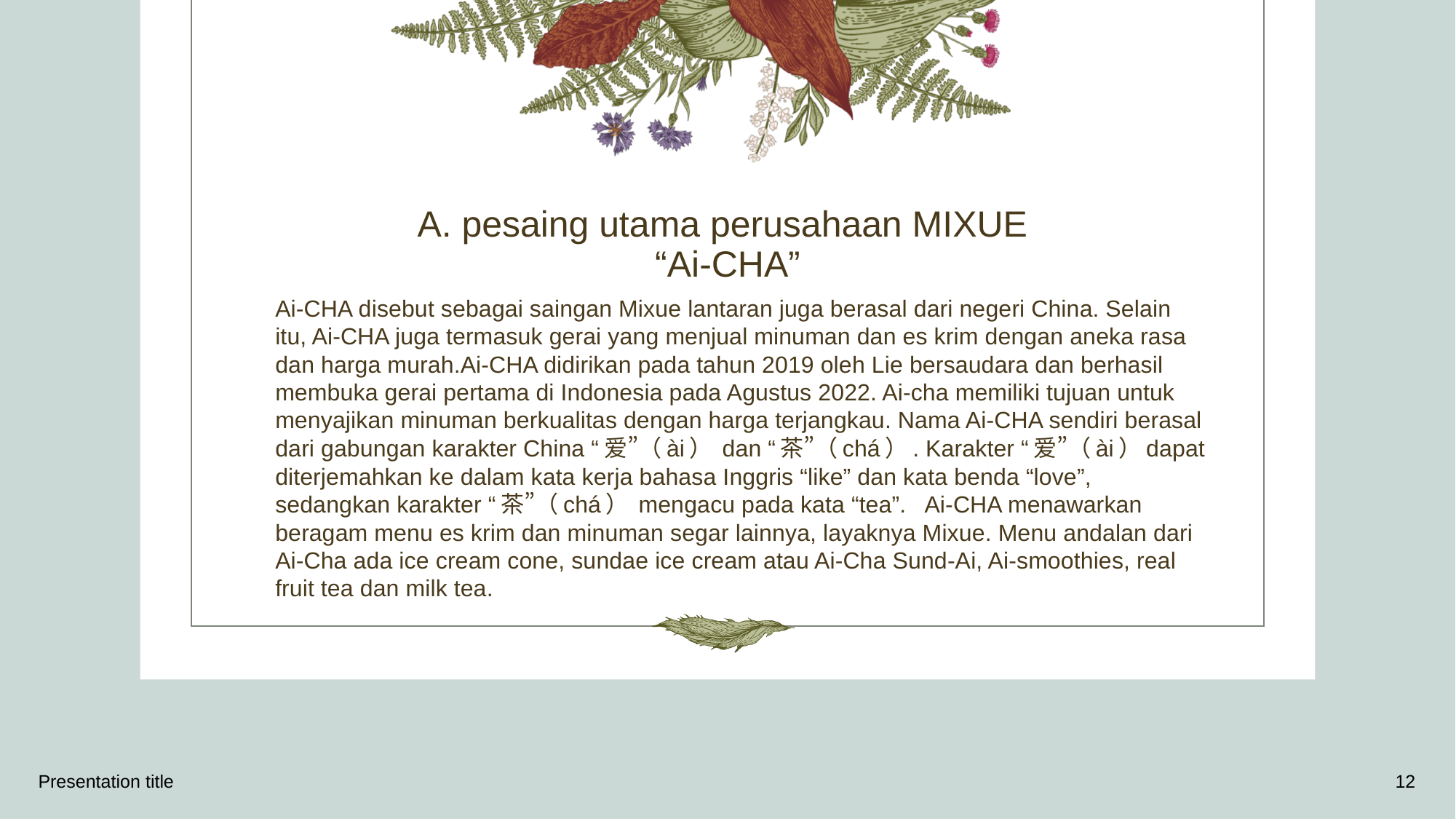

# A. pesaing utama perusahaan MIXUE “Ai-CHA”
Ai-CHA disebut sebagai saingan Mixue lantaran juga berasal dari negeri China. Selain itu, Ai-CHA juga termasuk gerai yang menjual minuman dan es krim dengan aneka rasa dan harga murah.Ai-CHA didirikan pada tahun 2019 oleh Lie bersaudara dan berhasil membuka gerai pertama di Indonesia pada Agustus 2022. Ai-cha memiliki tujuan untuk menyajikan minuman berkualitas dengan harga terjangkau. Nama Ai-CHA sendiri berasal dari gabungan karakter China “爱”（ài） dan “茶”（chá）. Karakter “爱”（ài）dapat diterjemahkan ke dalam kata kerja bahasa Inggris “like” dan kata benda “love”, sedangkan karakter “茶”（chá） mengacu pada kata “tea”.   Ai-CHA menawarkan beragam menu es krim dan minuman segar lainnya, layaknya Mixue. Menu andalan dari Ai-Cha ada ice cream cone, sundae ice cream atau Ai-Cha Sund-Ai, Ai-smoothies, real fruit tea dan milk tea.
Presentation title
12